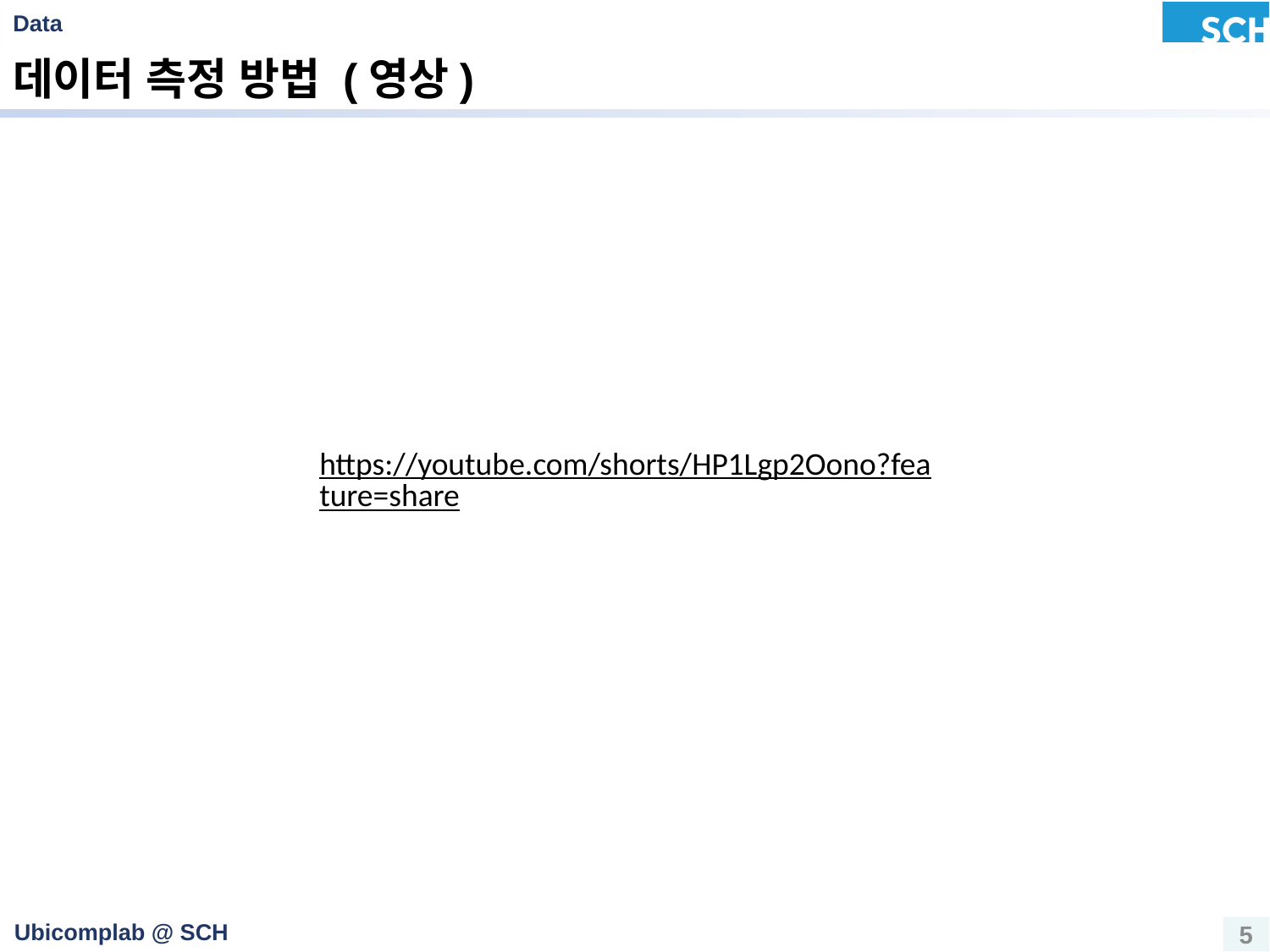

# 데이터 측정 방법 (영상)

https://youtube.com/shorts/HP1Lgp2Oono?feature=share
5